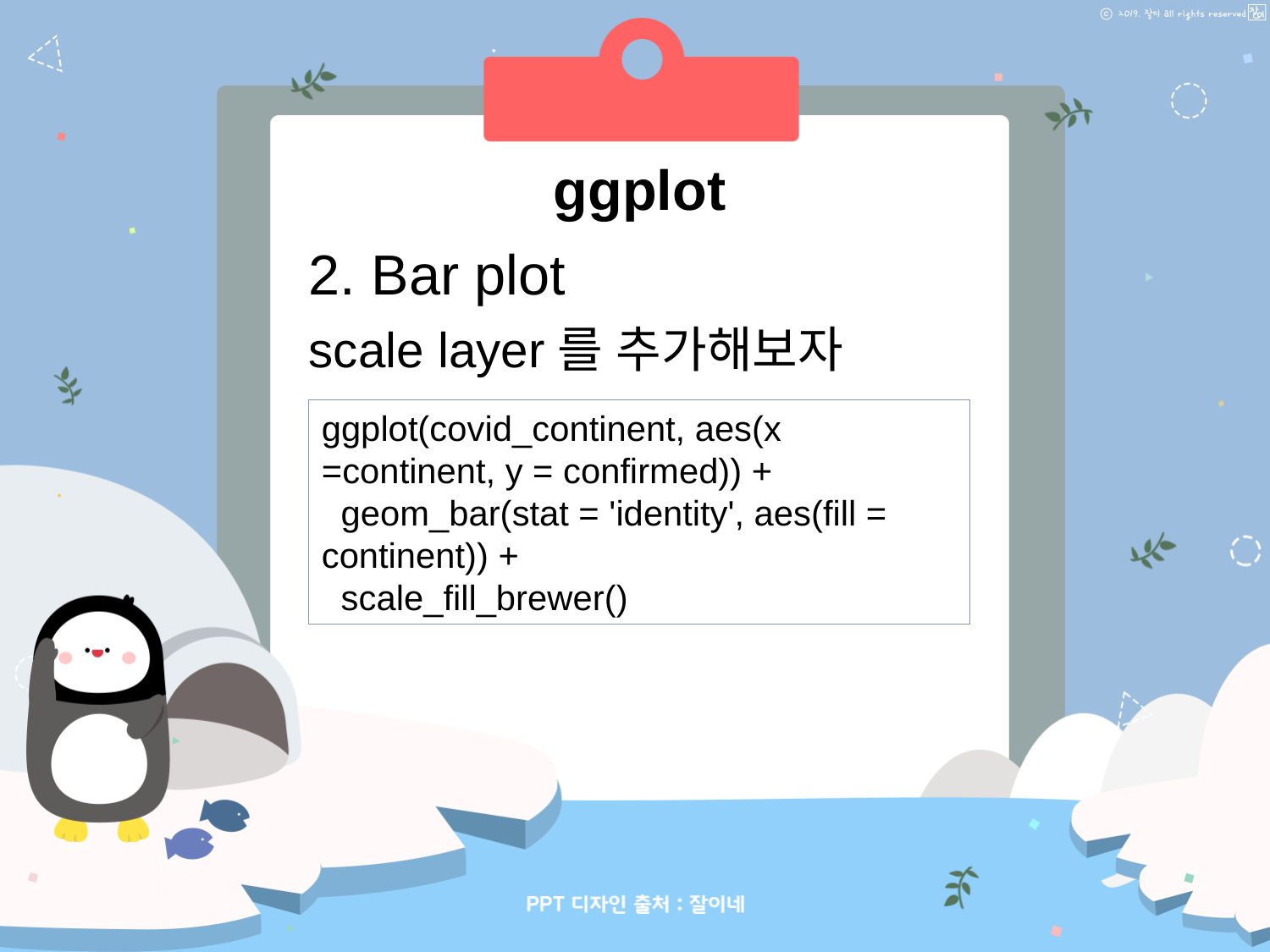

ggplot
2. Bar plot
scale layer를 추가해보자
ggplot(covid_continent, aes(x =continent, y = confirmed)) +
  geom_bar(stat = 'identity', aes(fill = continent)) +
  scale_fill_brewer()